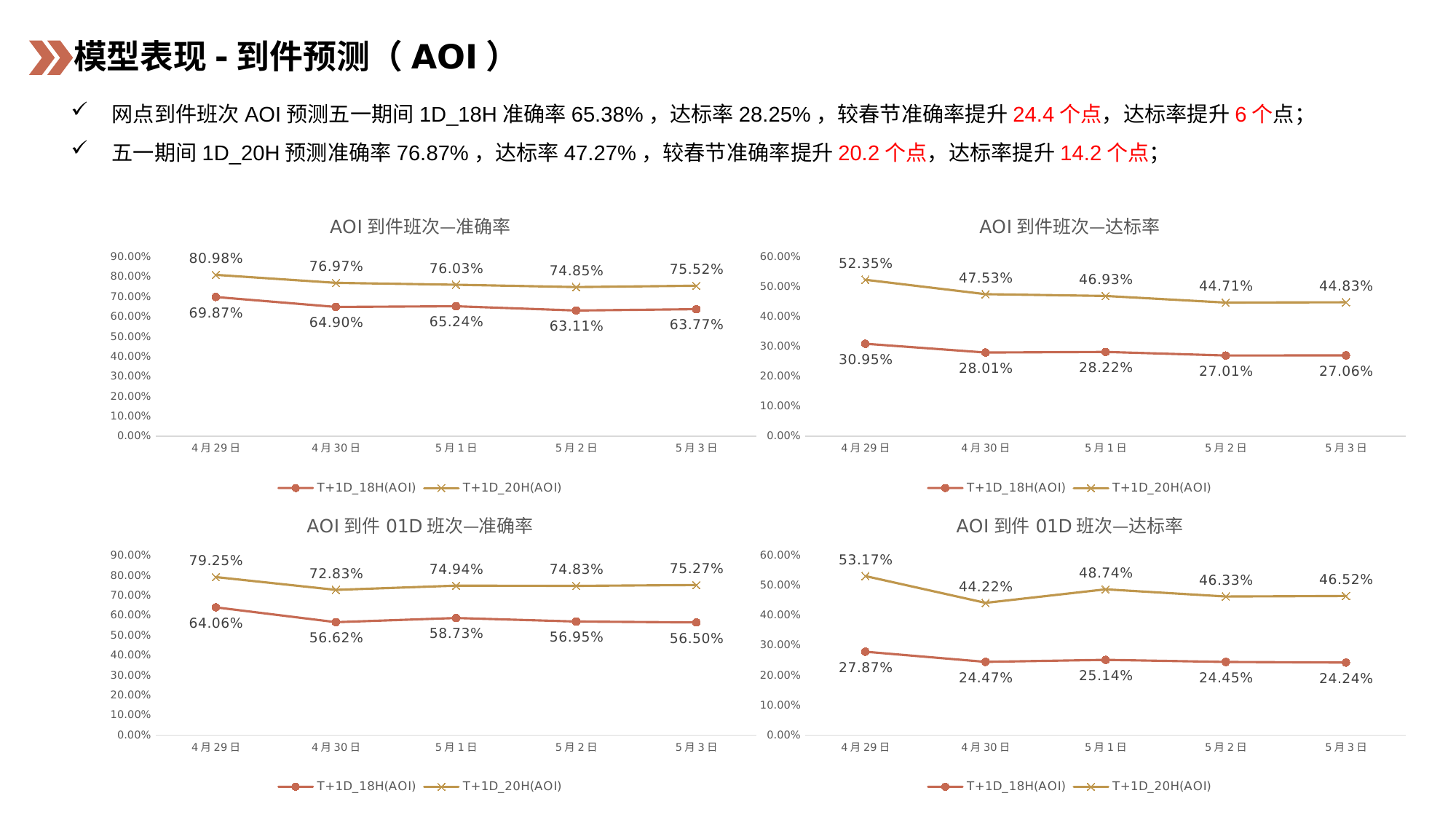

模型表现-到件预测（AOI）

网点到件班次AOI预测五一期间1D_18H准确率65.38%，达标率28.25%，较春节准确率提升24.4个点，达标率提升6个点；
五一期间1D_20H预测准确率76.87%，达标率47.27%，较春节准确率提升20.2个点，达标率提升14.2个点；

### Chart: AOI到件班次—准确率

| Category | T+1D_18H(AOI) | T+1D_20H(AOI) |
|---|---|---|
| 4月29日 | 0.698703177031807 | 0.809784092995073 |
| 4月30日 | 0.648955574206122 | 0.769675643143714 |
| 5月1日 | 0.652428204548522 | 0.760267676826031 |
| 5月2日 | 0.631075222855504 | 0.748485811389866 |
| 5月3日 | 0.63771957426815 | 0.755171850484024 |

### Chart: AOI到件班次—达标率

| Category | T+1D_18H(AOI) | T+1D_20H(AOI) |
|---|---|---|
| 4月29日 | 0.309505915683124 | 0.523498210590876 |
| 4月30日 | 0.280053802282485 | 0.475264315822581 |
| 5月1日 | 0.28215374793135 | 0.46931658078585 |
| 5月2日 | 0.270103960004554 | 0.447115125287276 |
| 5月3日 | 0.270601697970899 | 0.448316586512752 |

### Chart: AOI到件01D班次—准确率

| Category | T+1D_18H(AOI) | T+1D_20H(AOI) |
|---|---|---|
| 4月29日 | 0.640614622170198 | 0.792482013919902 |
| 4月30日 | 0.566249337555655 | 0.728345771083847 |
| 5月1日 | 0.587342924446896 | 0.749391803784321 |
| 5月2日 | 0.56948206489403 | 0.748286841308891 |
| 5月3日 | 0.564975899606658 | 0.752661536644183 |

### Chart: AOI到件01D班次—达标率

| Category | T+1D_18H(AOI) | T+1D_20H(AOI) |
|---|---|---|
| 4月29日 | 0.278685990460086 | 0.531665525264299 |
| 4月30日 | 0.244677654074135 | 0.442155418199047 |
| 5月1日 | 0.251449804053318 | 0.487393383483878 |
| 5月2日 | 0.244492577831687 | 0.463317255476294 |
| 5月3日 | 0.242390002866924 | 0.465155269785353 |